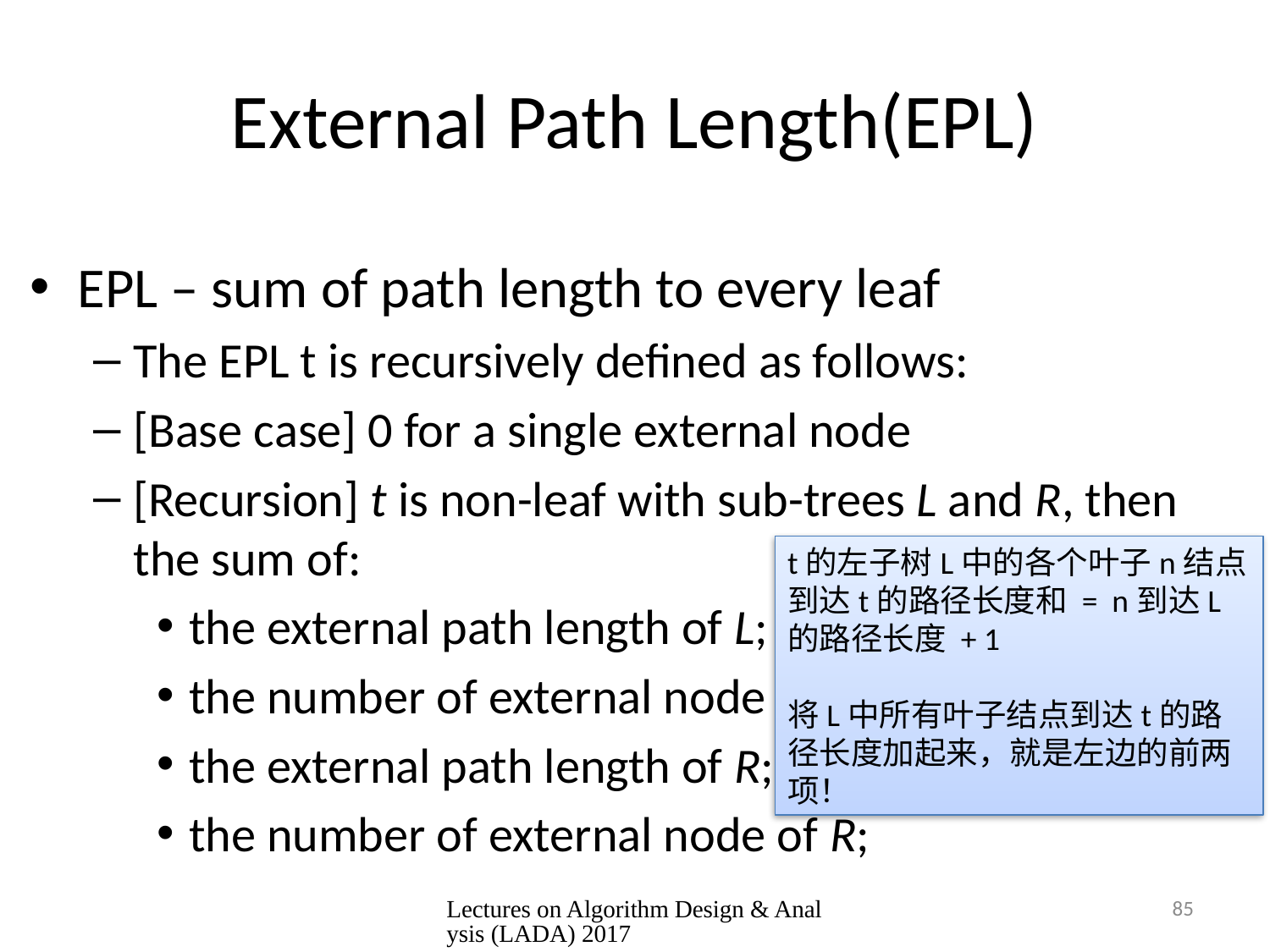

# External Path Length(EPL)
EPL – sum of path length to every leaf
The EPL t is recursively defined as follows:
[Base case] 0 for a single external node
[Recursion] t is non-leaf with sub-trees L and R, then the sum of:
the external path length of L;
the number of external node of L;
the external path length of R;
the number of external node of R;
t的左子树L中的各个叶子n结点到达t的路径长度和 =  n到达L的路径长度 + 1

将L中所有叶子结点到达t的路径长度加起来，就是左边的前两项！
Lectures on Algorithm Design & Analysis (LADA) 2017
85